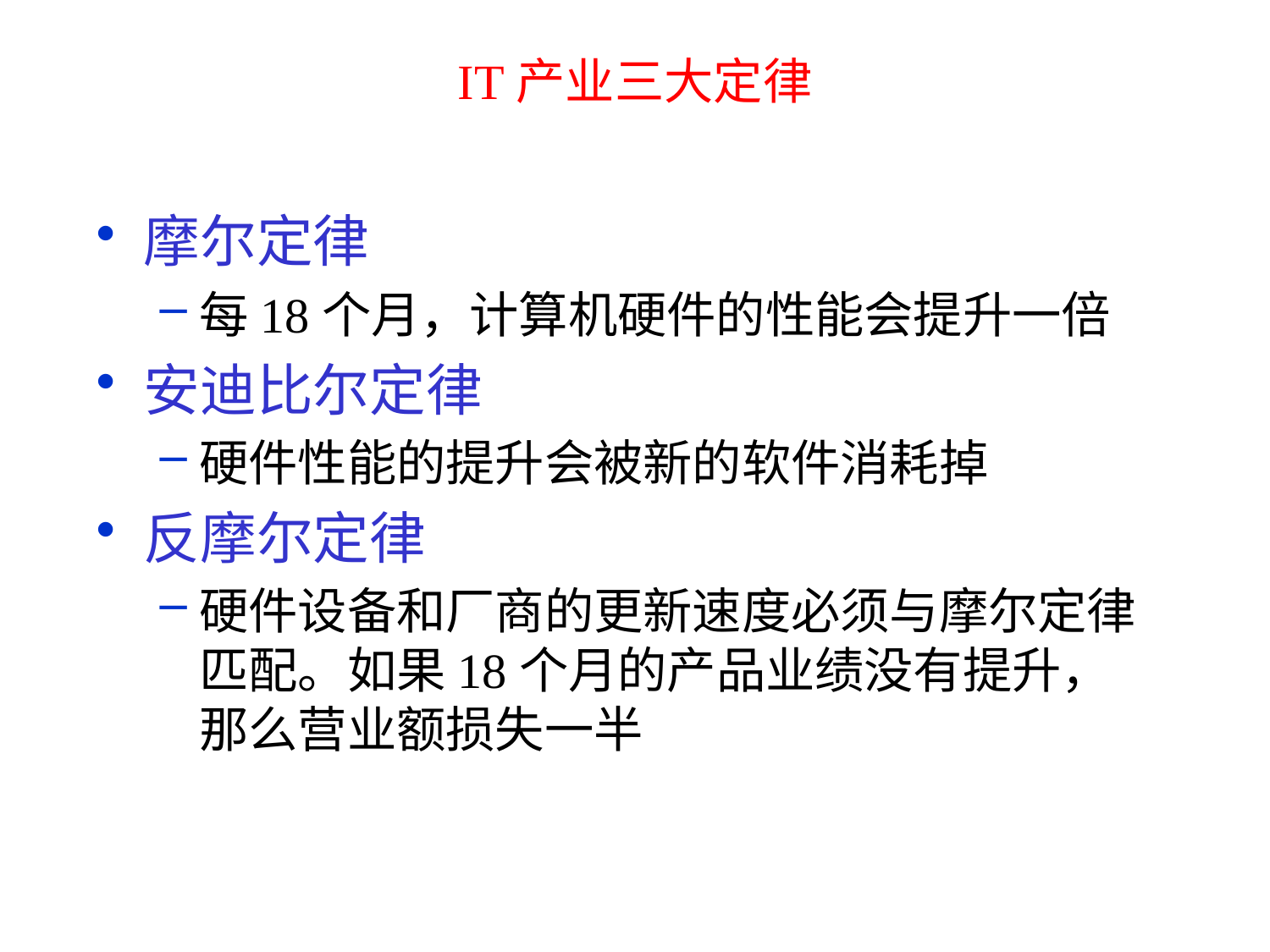

IT产业三大定律
摩尔定律
每18个月，计算机硬件的性能会提升一倍
安迪比尔定律
硬件性能的提升会被新的软件消耗掉
反摩尔定律
硬件设备和厂商的更新速度必须与摩尔定律匹配。如果18个月的产品业绩没有提升，那么营业额损失一半